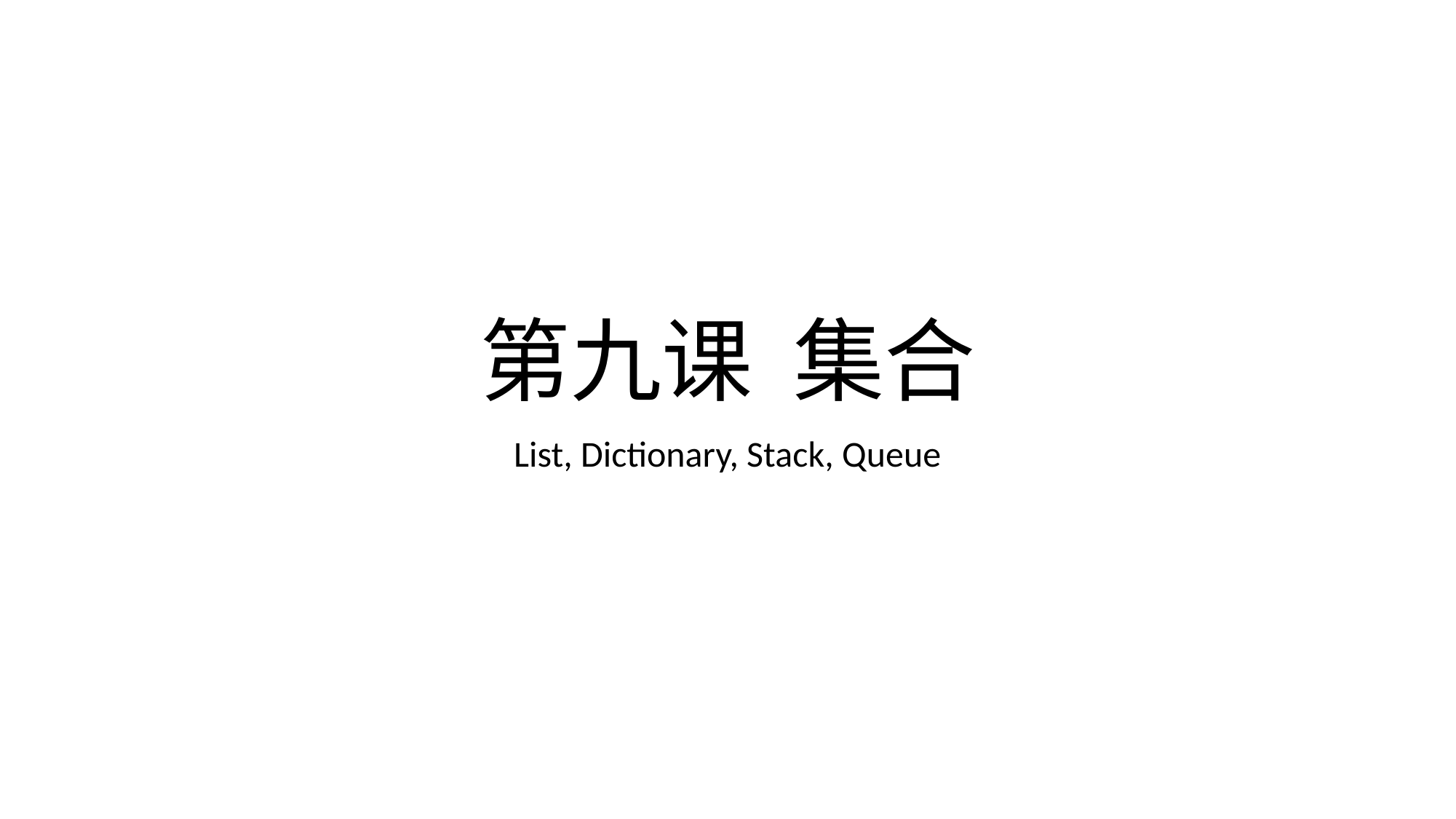

# 第九课  集合
List, Dictionary, Stack, Queue